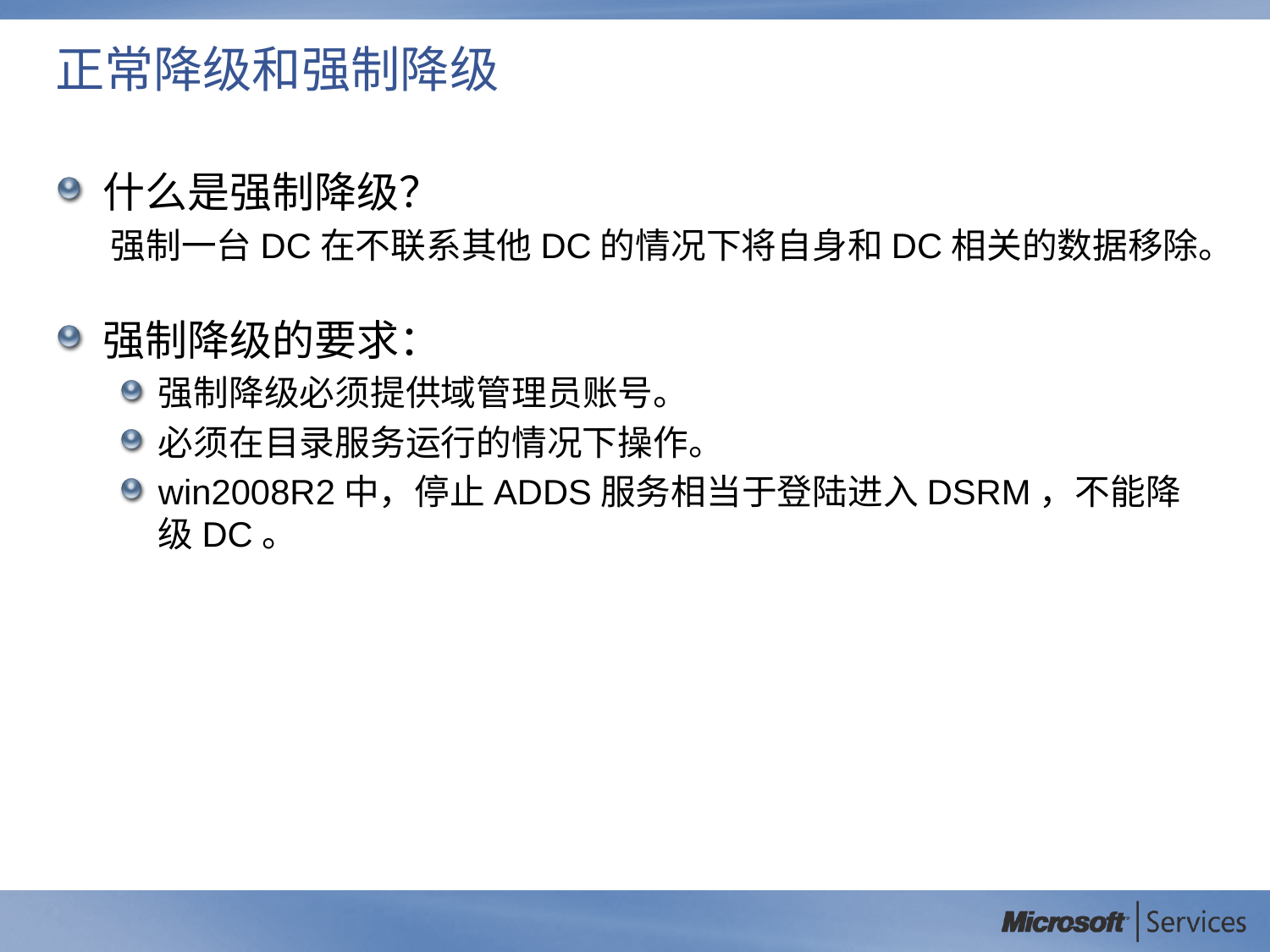

# 正常降级和强制降级
什么是强制降级？
强制一台DC在不联系其他DC的情况下将自身和DC相关的数据移除。

强制降级的要求：
强制降级必须提供域管理员账号。
必须在目录服务运行的情况下操作。
win2008R2中，停止ADDS服务相当于登陆进入DSRM，不能降级DC。